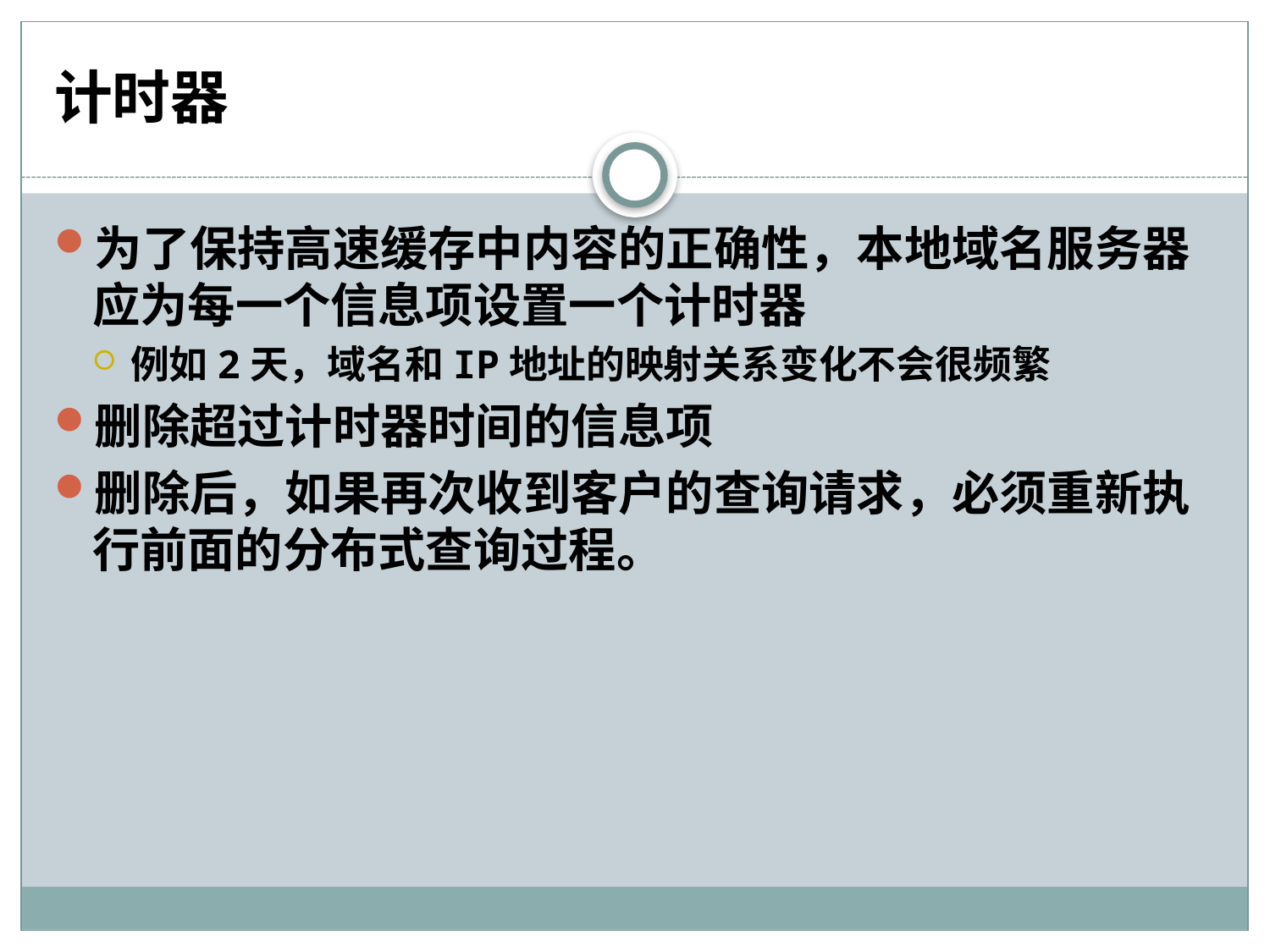

# 计时器
为了保持高速缓存中内容的正确性，本地域名服务器应为每一个信息项设置一个计时器
例如2天，域名和IP地址的映射关系变化不会很频繁
删除超过计时器时间的信息项
删除后，如果再次收到客户的查询请求，必须重新执行前面的分布式查询过程。